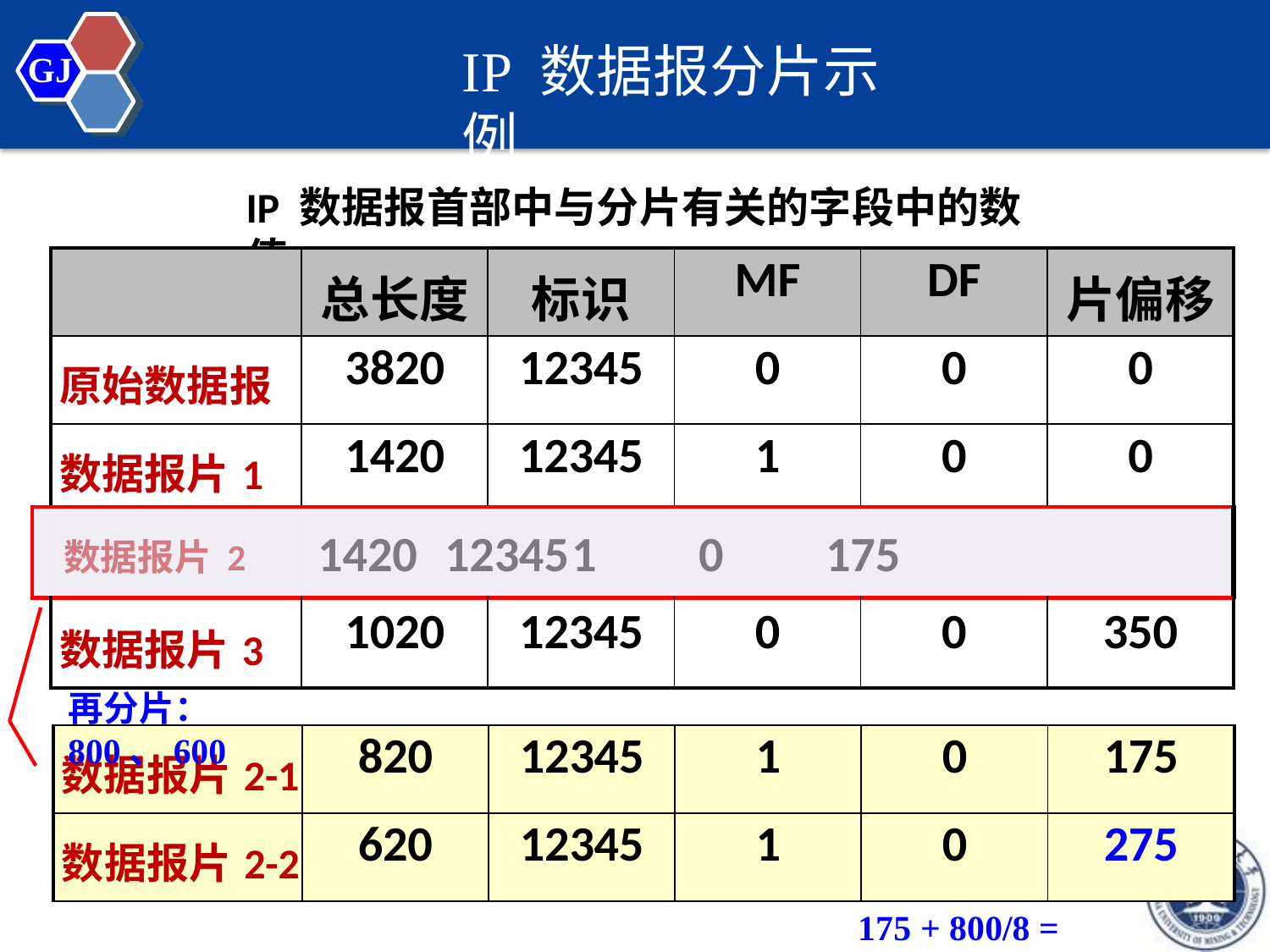

# IP 数据报分片示例
GJ
IP 数据报首部中与分片有关的字段中的数值
|  |  | 总长度 | 标识 | MF | DF | 片偏移 |
| --- | --- | --- | --- | --- | --- | --- |
|  | 原始数据报 | 3820 | 12345 | 0 | 0 | 0 |
|  | 数据报片1 | 1420 | 12345 | 1 | 0 | 0 |
|  |  |  |  |  |  |  |
|  | 数据报片3 | 1020 | 12345 | 0 | 0 | 350 |
数据报片2	1420	12345	1	0	175

再分片：800、600
| 数据报片2-1 | 820 | 12345 | 1 | 0 | 175 |
| --- | --- | --- | --- | --- | --- |
| 数据报片2-2 | 620 | 12345 | 1 | 0 | 275 |
175 + 800/8 = 275